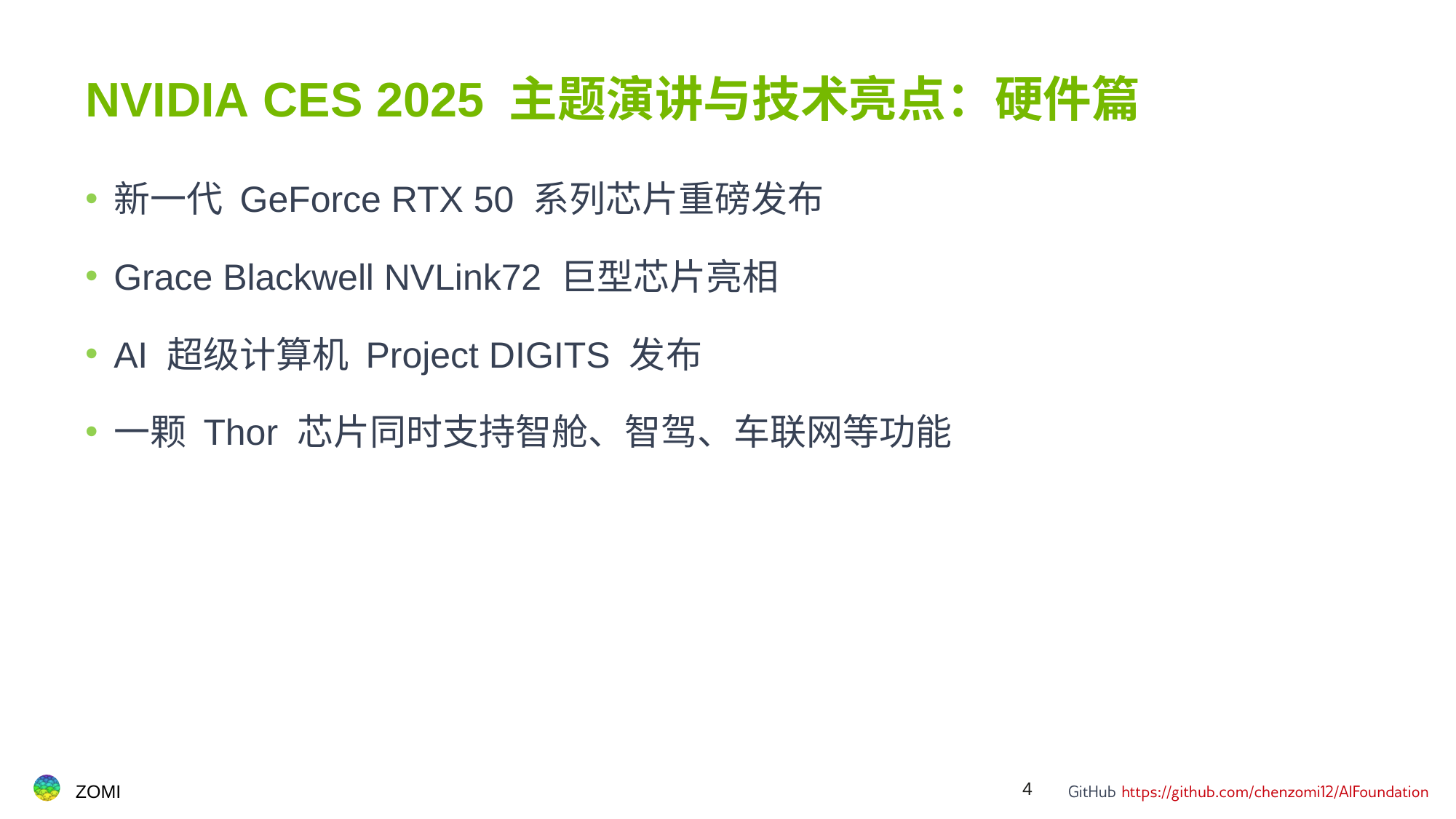

# NVIDIA CES 2025 主题演讲与技术亮点：硬件篇
新一代 GeForce RTX 50 系列芯片重磅发布
Grace Blackwell NVLink72 巨型芯片亮相
AI 超级计算机 Project DIGITS 发布
一颗 Thor 芯片同时支持智舱、智驾、车联网等功能